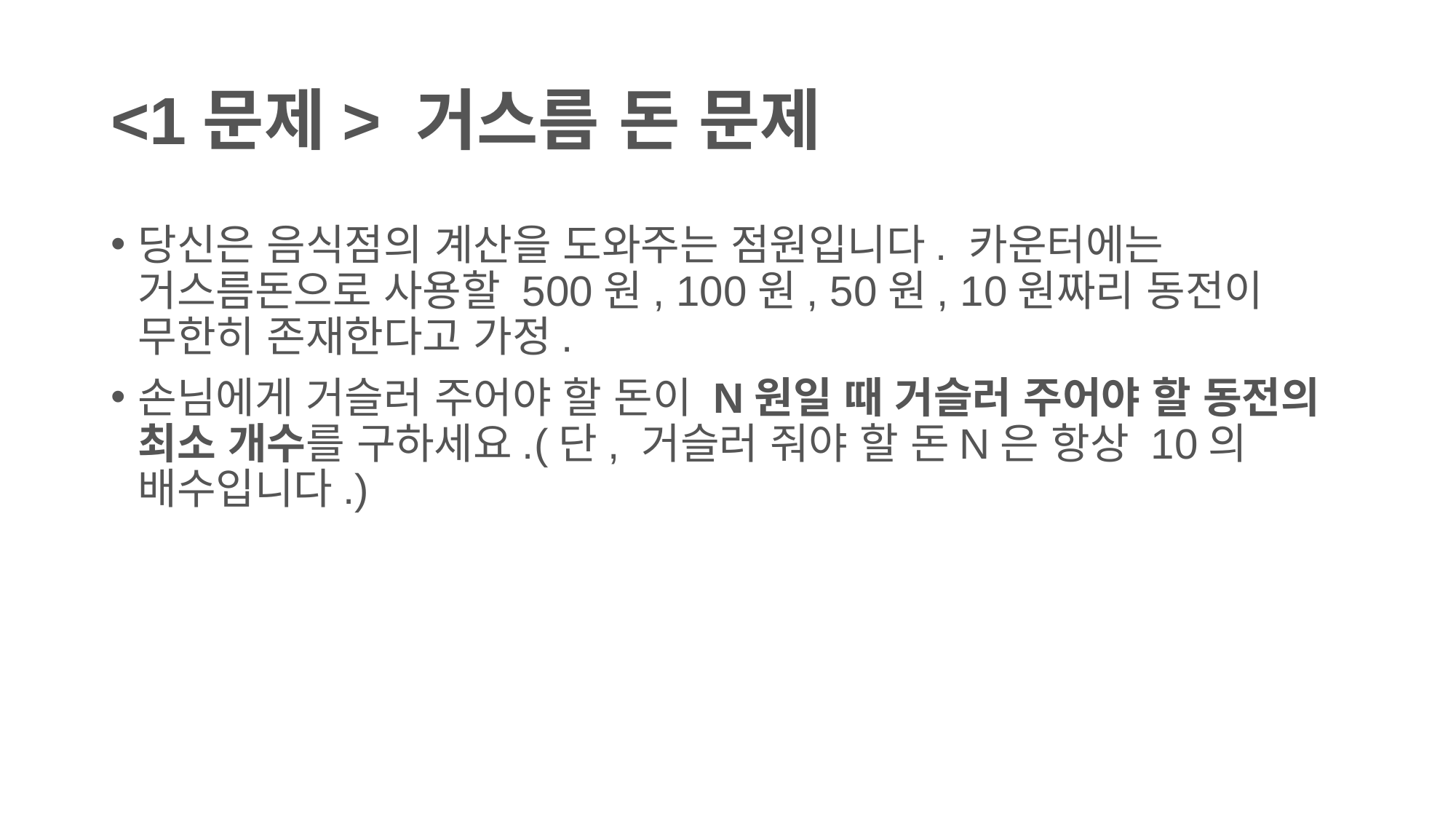

# <1문제> 거스름 돈 문제
당신은 음식점의 계산을 도와주는 점원입니다. 카운터에는 거스름돈으로 사용할 500원, 100원, 50원, 10원짜리 동전이 무한히 존재한다고 가정.
손님에게 거슬러 주어야 할 돈이 N원일 때 거슬러 주어야 할 동전의 최소 개수를 구하세요.(단, 거슬러 줘야 할 돈N은 항상 10의 배수입니다.)